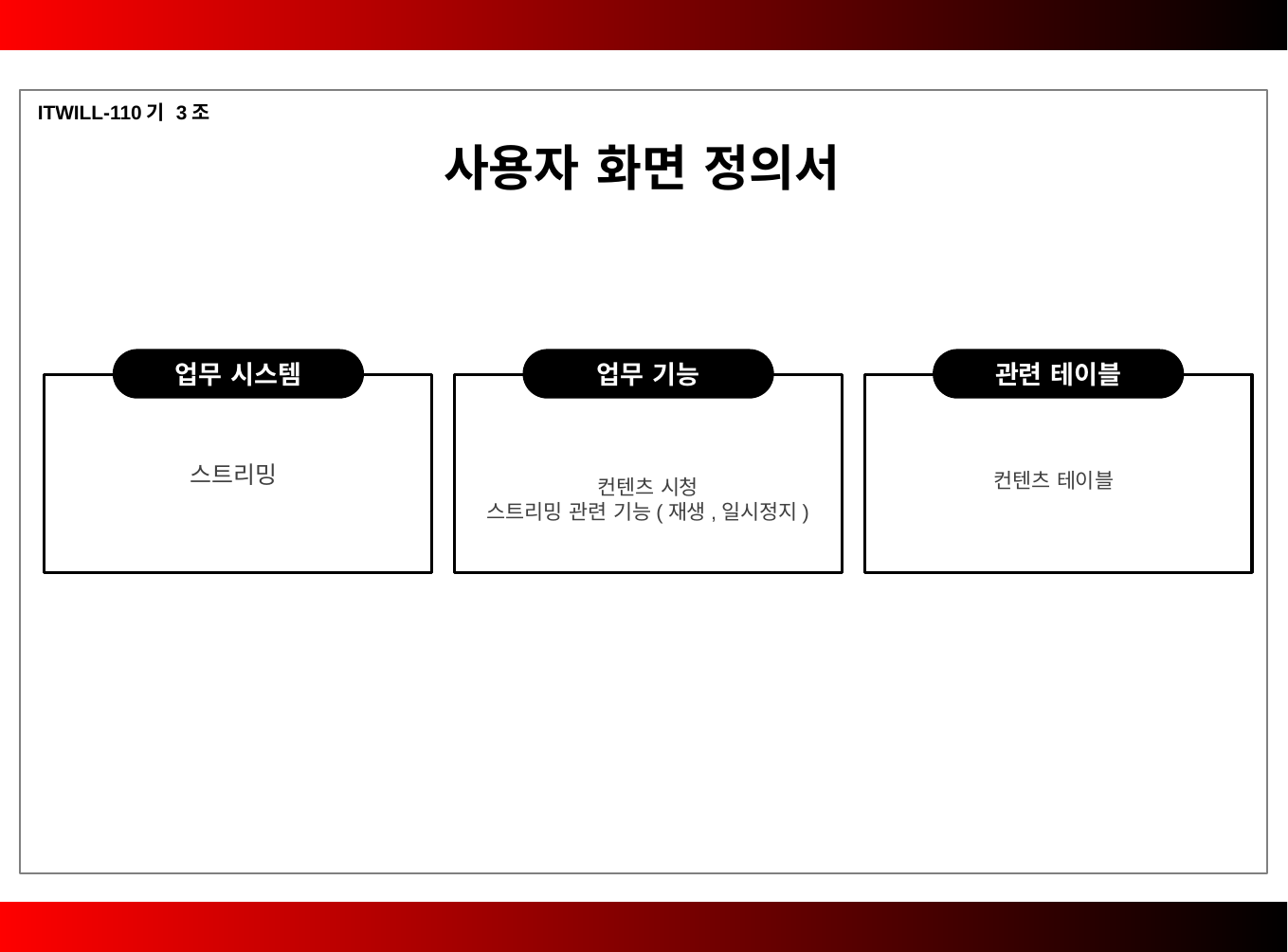

ITWILL-110기 3조
사용자 화면 정의서
업무 시스템
업무 기능
관련 테이블

컨텐츠 시청
스트리밍 관련 기능(재생,일시정지)
스트리밍

컨텐츠 테이블